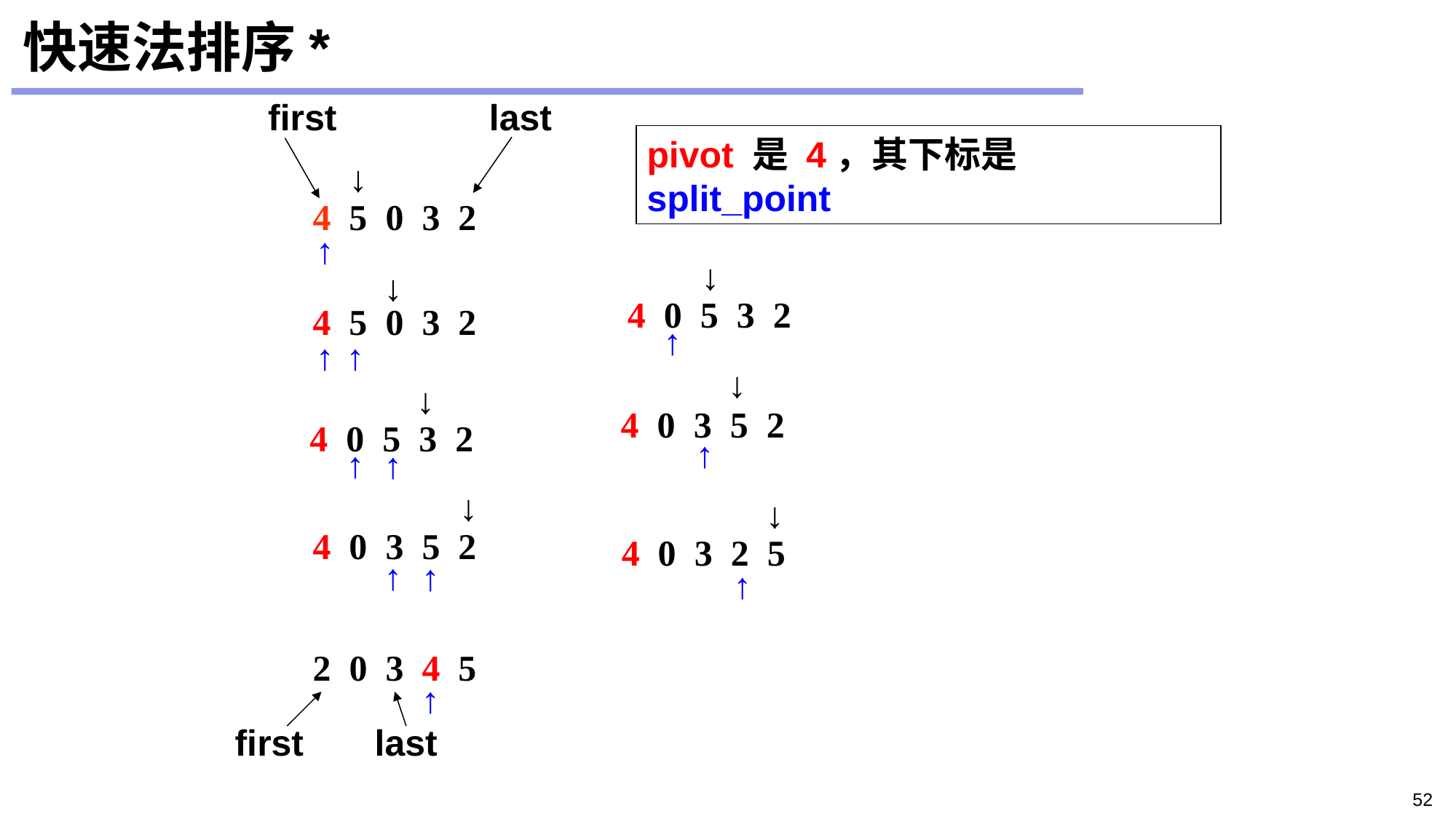

# 快速法排序*
first               last
pivot 是 4，其下标是 split_point

↓
4  5  0  3  2
↑
↓
↓
4  0  5  3  2
4  5  0  3  2
↑
↑
↑
↓
↓
4  0  3  5  2
4  0  5  3  2
↑
↑
↑
↓
↓
4  0  3  5  2
4  0  3  2  5
↑
↑
↑
2  0  3  4  5
↑

first       last
52